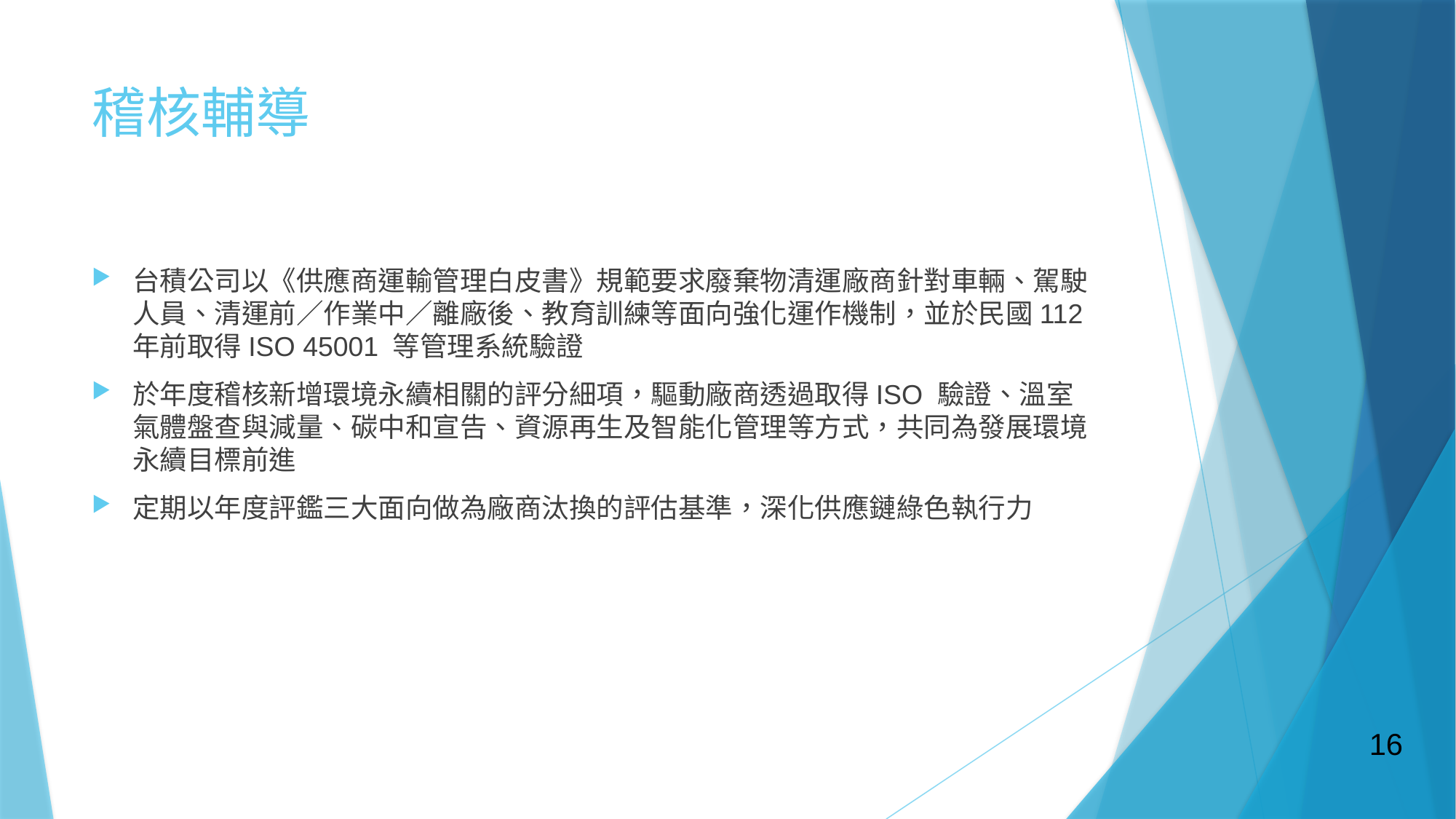

# 稽核輔導
台積公司以《供應商運輸管理白皮書》規範要求廢棄物清運廠商針對車輛、駕駛人員、清運前／作業中／離廠後、教育訓練等面向強化運作機制，並於民國112 年前取得ISO 45001 等管理系統驗證
於年度稽核新增環境永續相關的評分細項，驅動廠商透過取得ISO 驗證、溫室氣體盤查與減量、碳中和宣告、資源再生及智能化管理等方式，共同為發展環境永續目標前進
定期以年度評鑑三大面向做為廠商汰換的評估基準，深化供應鏈綠色執行力
16